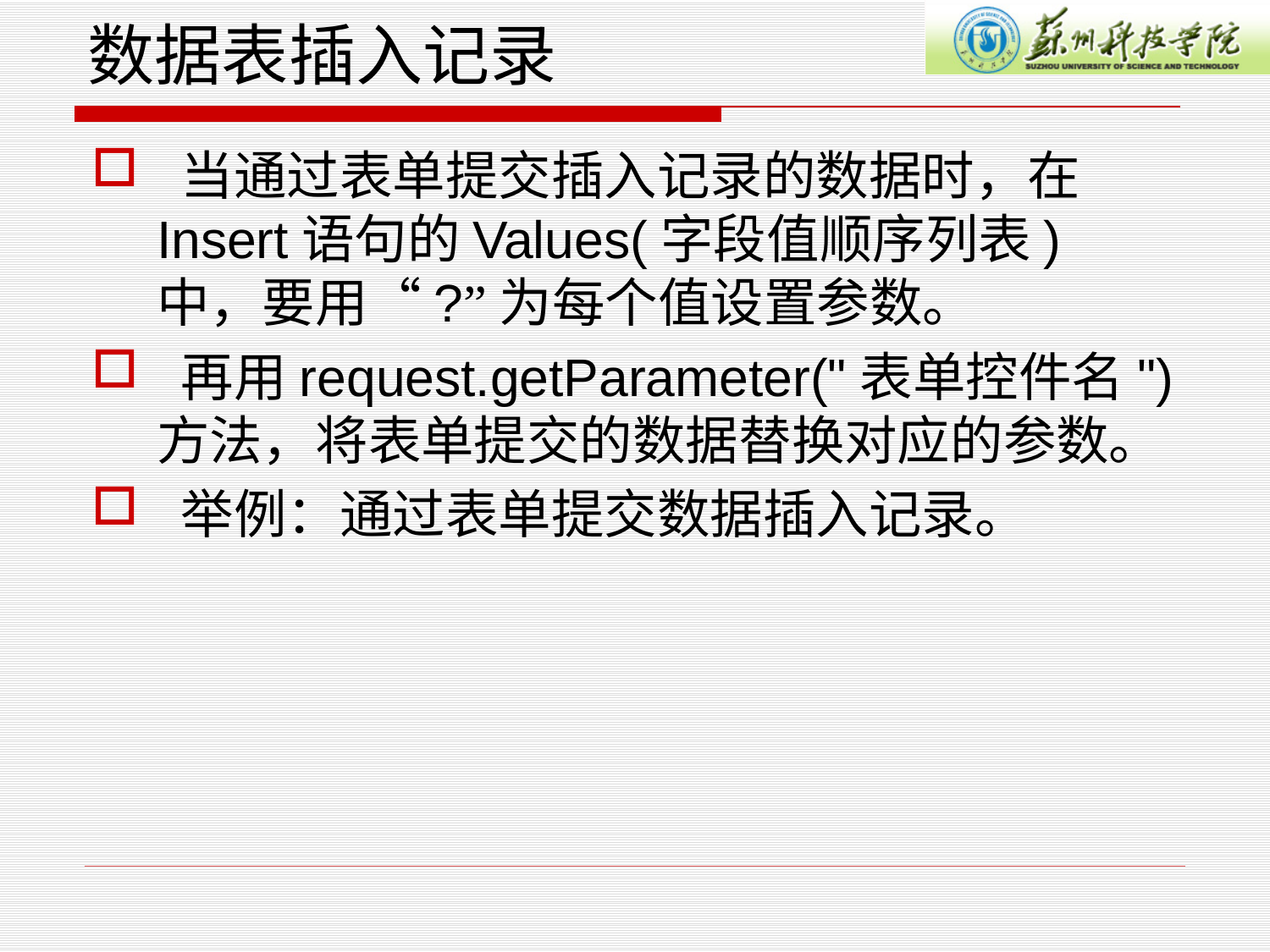

# 数据表插入记录
 当通过表单提交插入记录的数据时，在Insert语句的Values(字段值顺序列表)中，要用“?”为每个值设置参数。
 再用request.getParameter("表单控件名")方法，将表单提交的数据替换对应的参数。
 举例：通过表单提交数据插入记录。